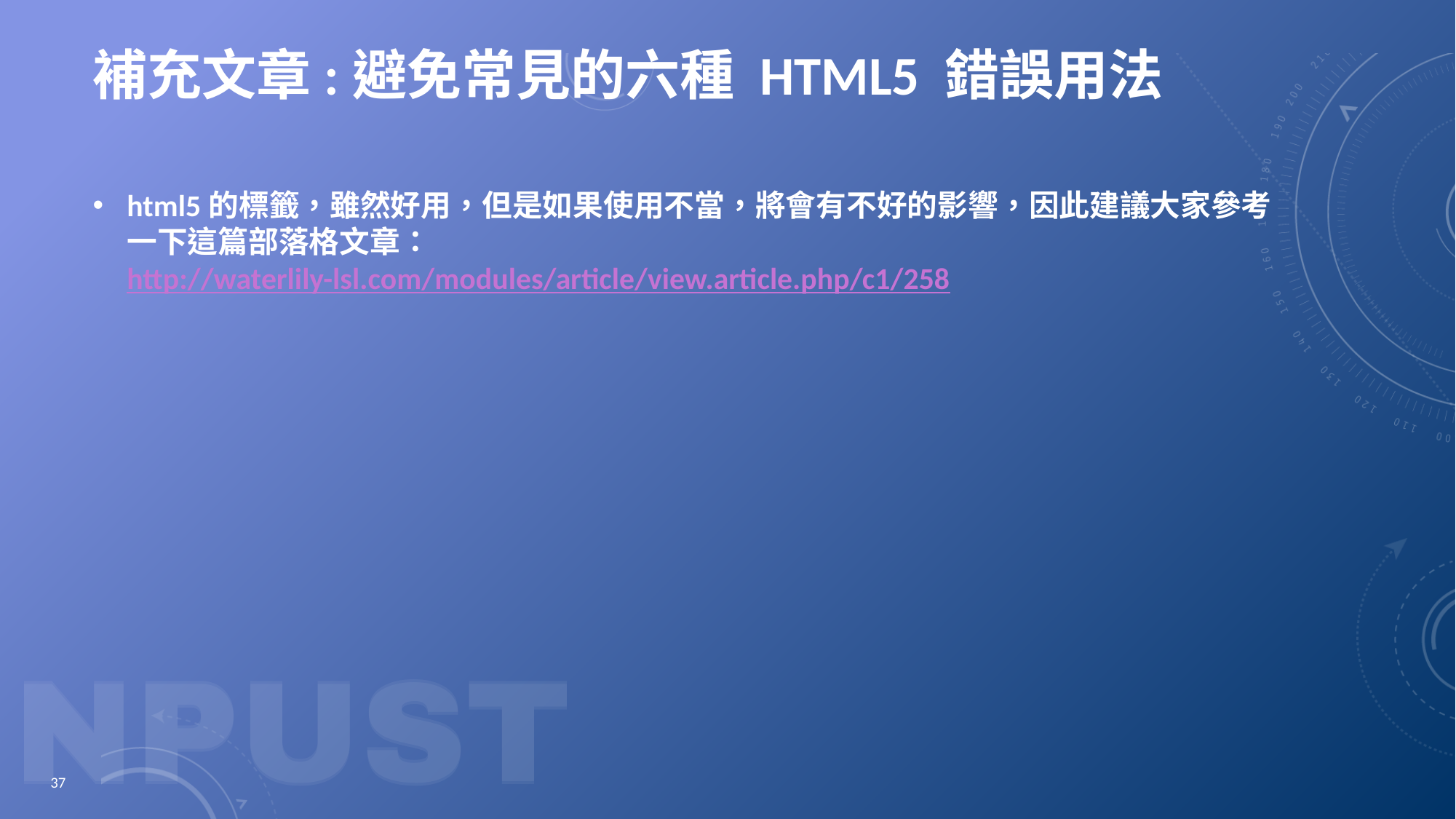

# 補充文章:避免常見的六種 HTML5 錯誤用法
html5的標籤，雖然好用，但是如果使用不當，將會有不好的影響，因此建議大家參考一下這篇部落格文章：
http://waterlily-lsl.com/modules/article/view.article.php/c1/258

37